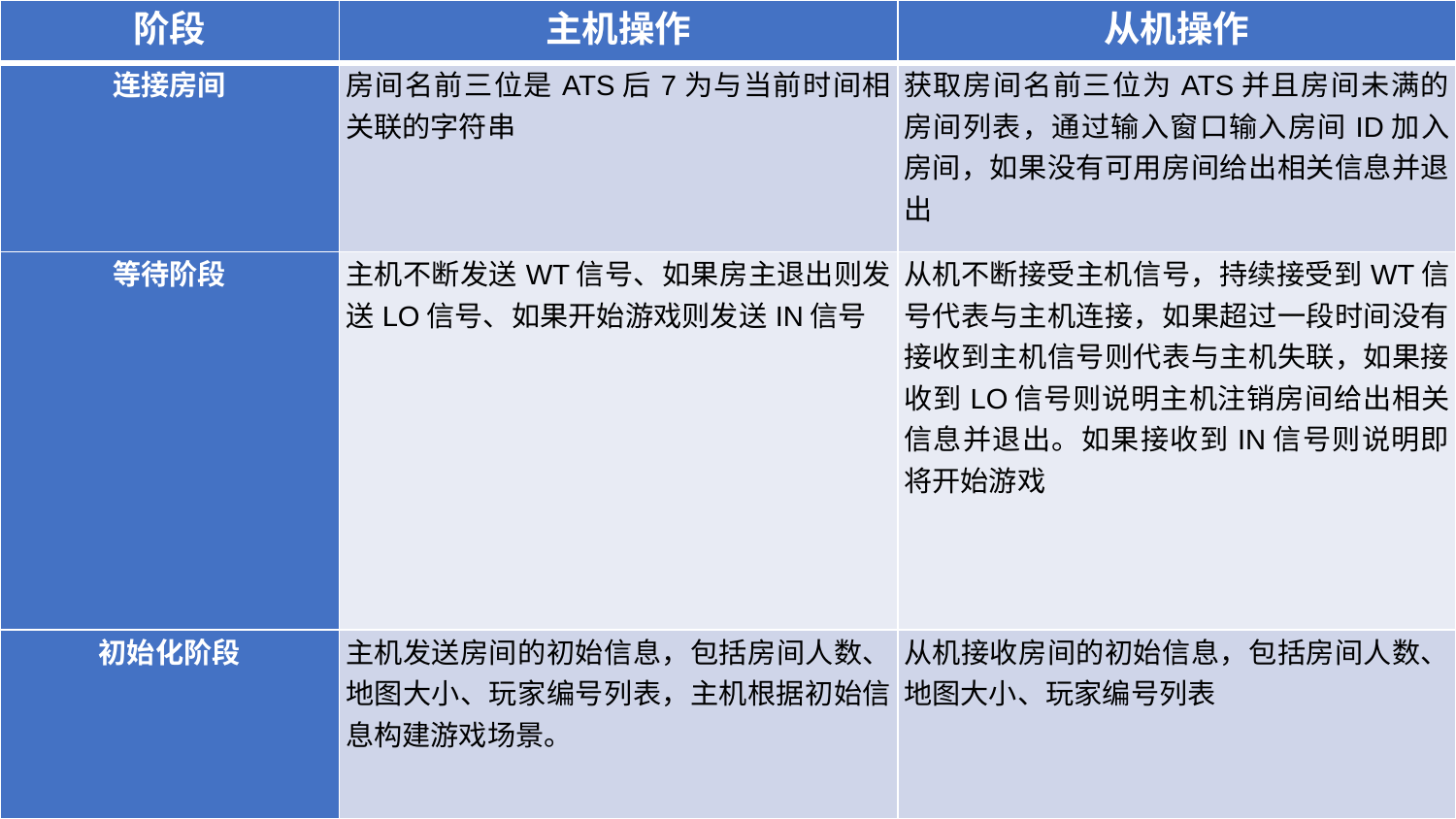

| 阶段 | 主机操作 | 从机操作 |
| --- | --- | --- |
| 连接房间 | 房间名前三位是ATS后7为与当前时间相关联的字符串 | 获取房间名前三位为ATS并且房间未满的房间列表，通过输入窗口输入房间ID加入房间，如果没有可用房间给出相关信息并退出 |
| 等待阶段 | 主机不断发送WT信号、如果房主退出则发送LO信号、如果开始游戏则发送IN信号 | 从机不断接受主机信号，持续接受到WT信号代表与主机连接，如果超过一段时间没有接收到主机信号则代表与主机失联，如果接收到LO信号则说明主机注销房间给出相关信息并退出。如果接收到IN信号则说明即将开始游戏 |
| 初始化阶段 | 主机发送房间的初始信息，包括房间人数、地图大小、玩家编号列表，主机根据初始信息构建游戏场景。 | 从机接收房间的初始信息，包括房间人数、地图大小、玩家编号列表 |